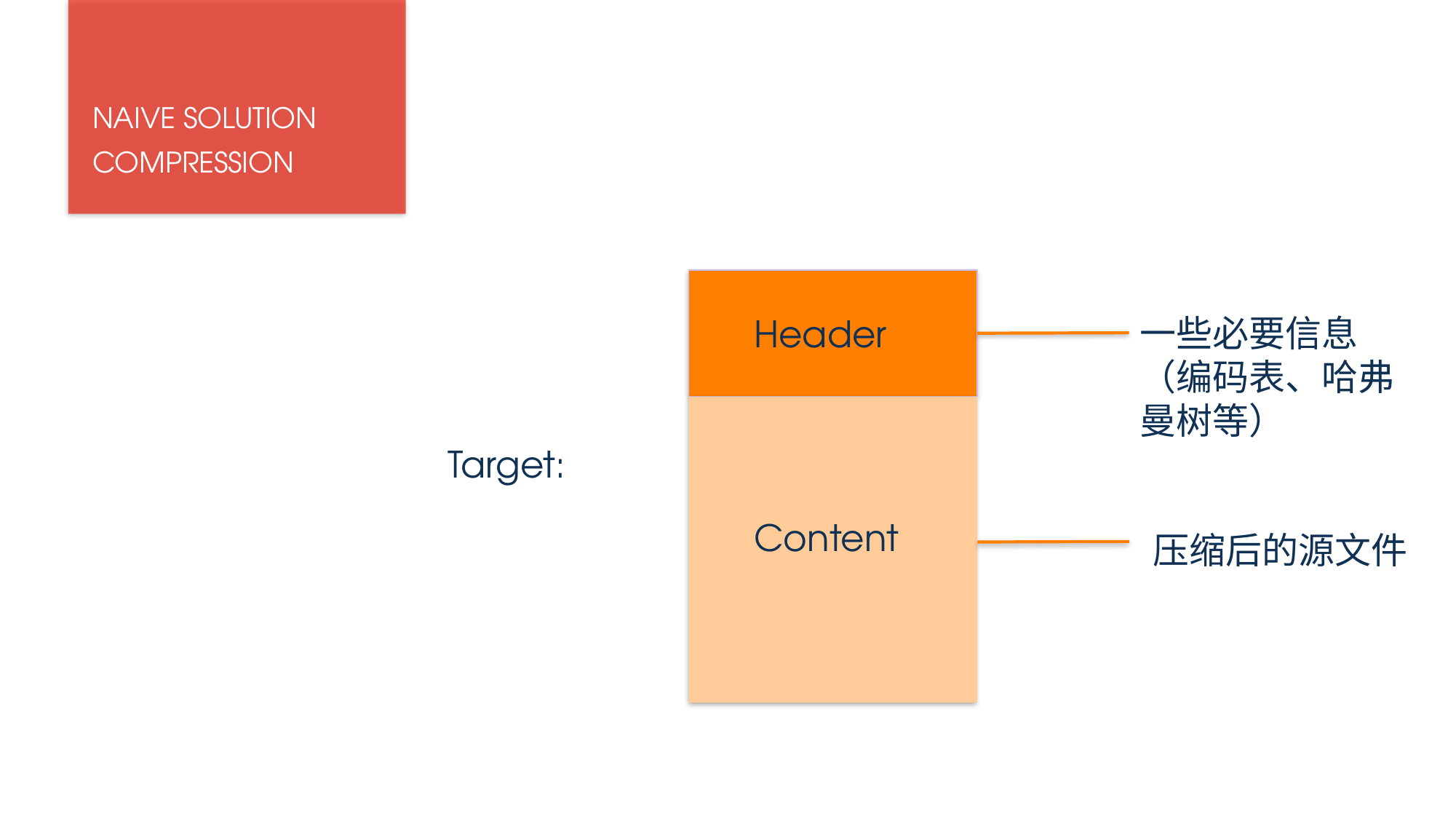

NAIVE SOLUTION
COMPRESSION

一些必要信息
（编码表、哈弗曼树等）
Header

Target:
Content
压缩后的源文件